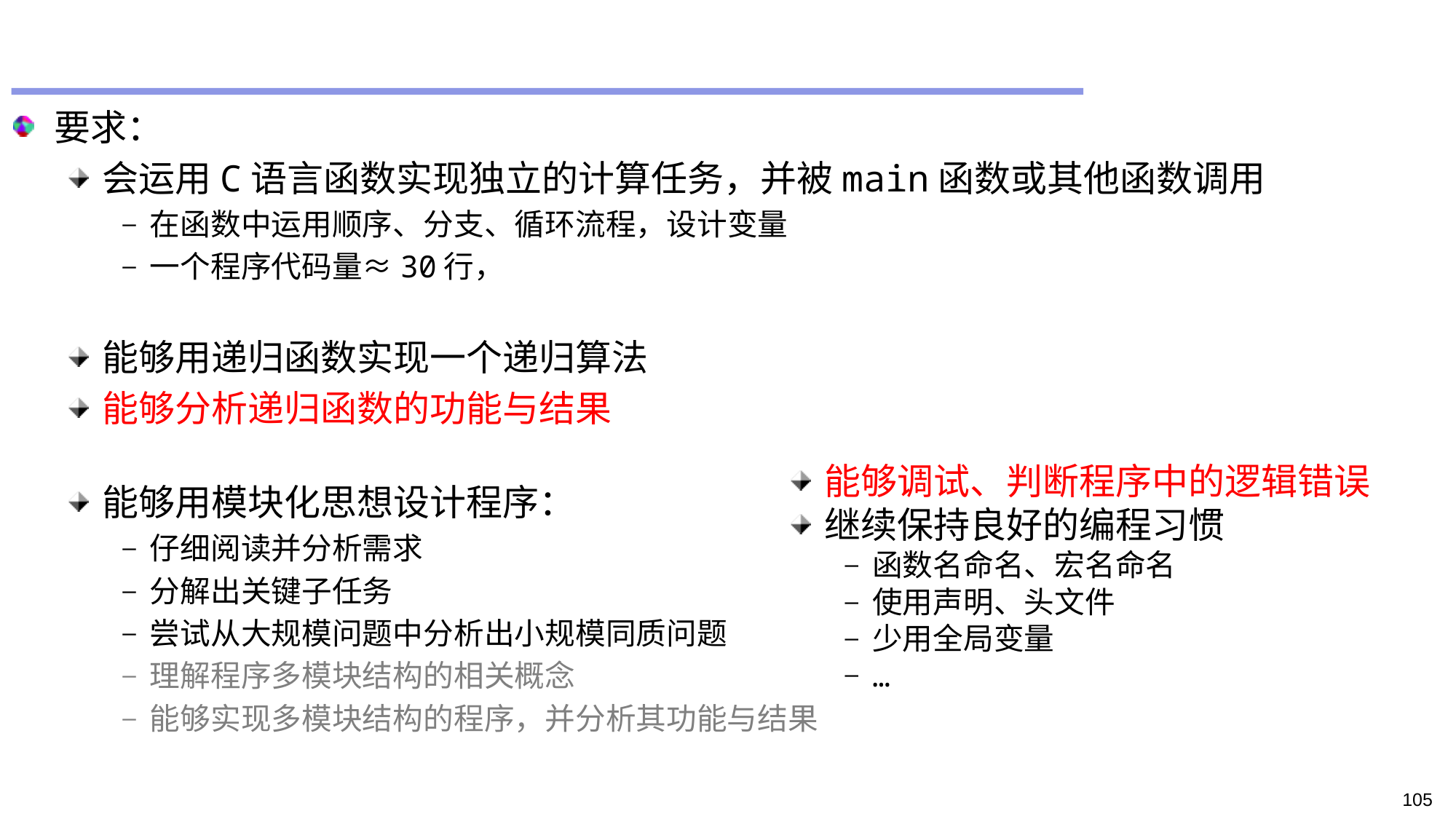

#
要求：
会运用C语言函数实现独立的计算任务，并被main函数或其他函数调用
在函数中运用顺序、分支、循环流程，设计变量
一个程序代码量≈30行，

能够用递归函数实现一个递归算法
能够分析递归函数的功能与结果

能够用模块化思想设计程序：
仔细阅读并分析需求
分解出关键子任务
尝试从大规模问题中分析出小规模同质问题
理解程序多模块结构的相关概念
能够实现多模块结构的程序，并分析其功能与结果
能够调试、判断程序中的逻辑错误
继续保持良好的编程习惯
函数名命名、宏名命名
使用声明、头文件
少用全局变量
…
105